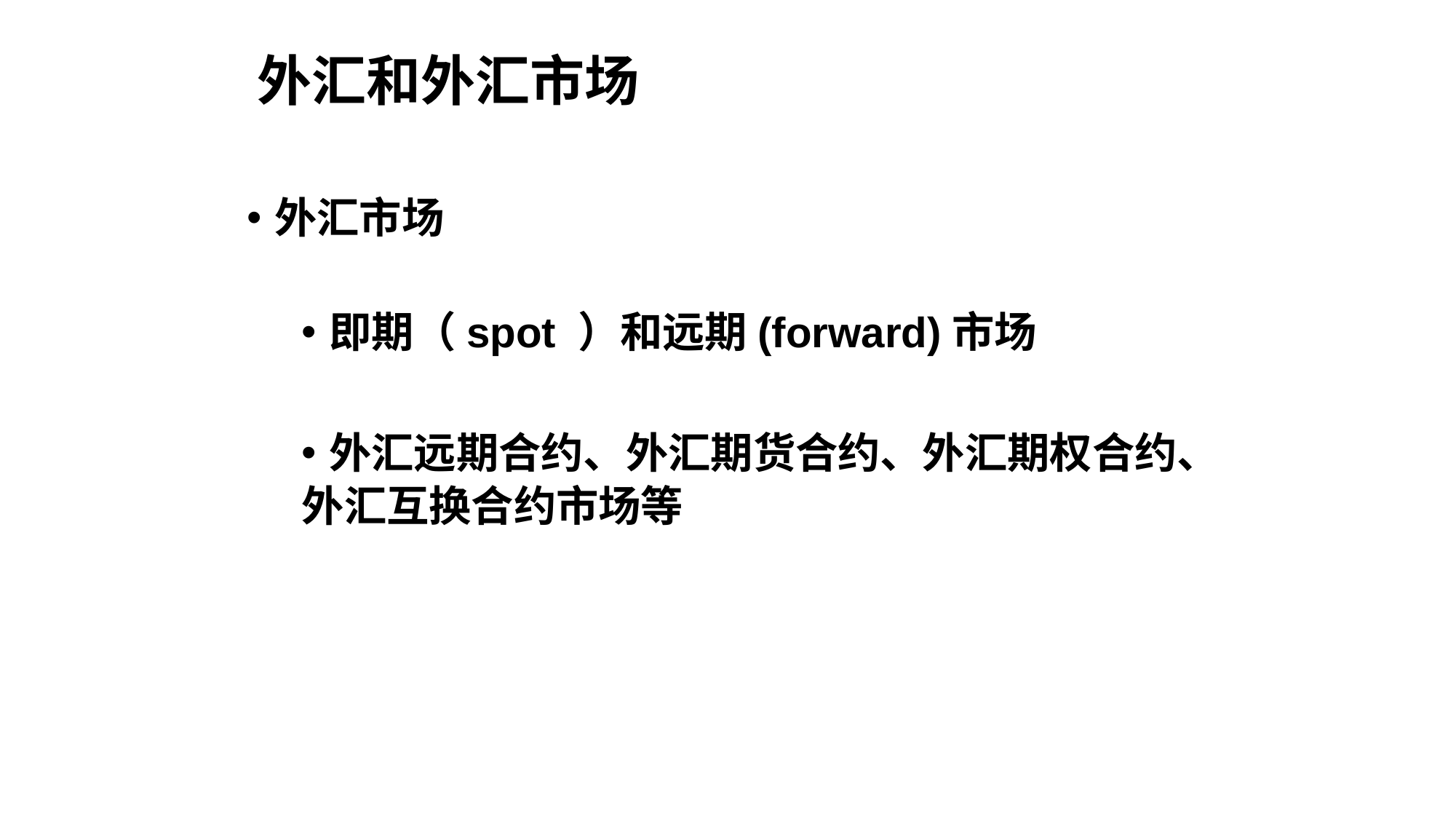

外汇和外汇市场
外汇市场

即期（spot ）和远期(forward)市场

外汇远期合约、外汇期货合约、外汇期权合约、
外汇互换合约市场等